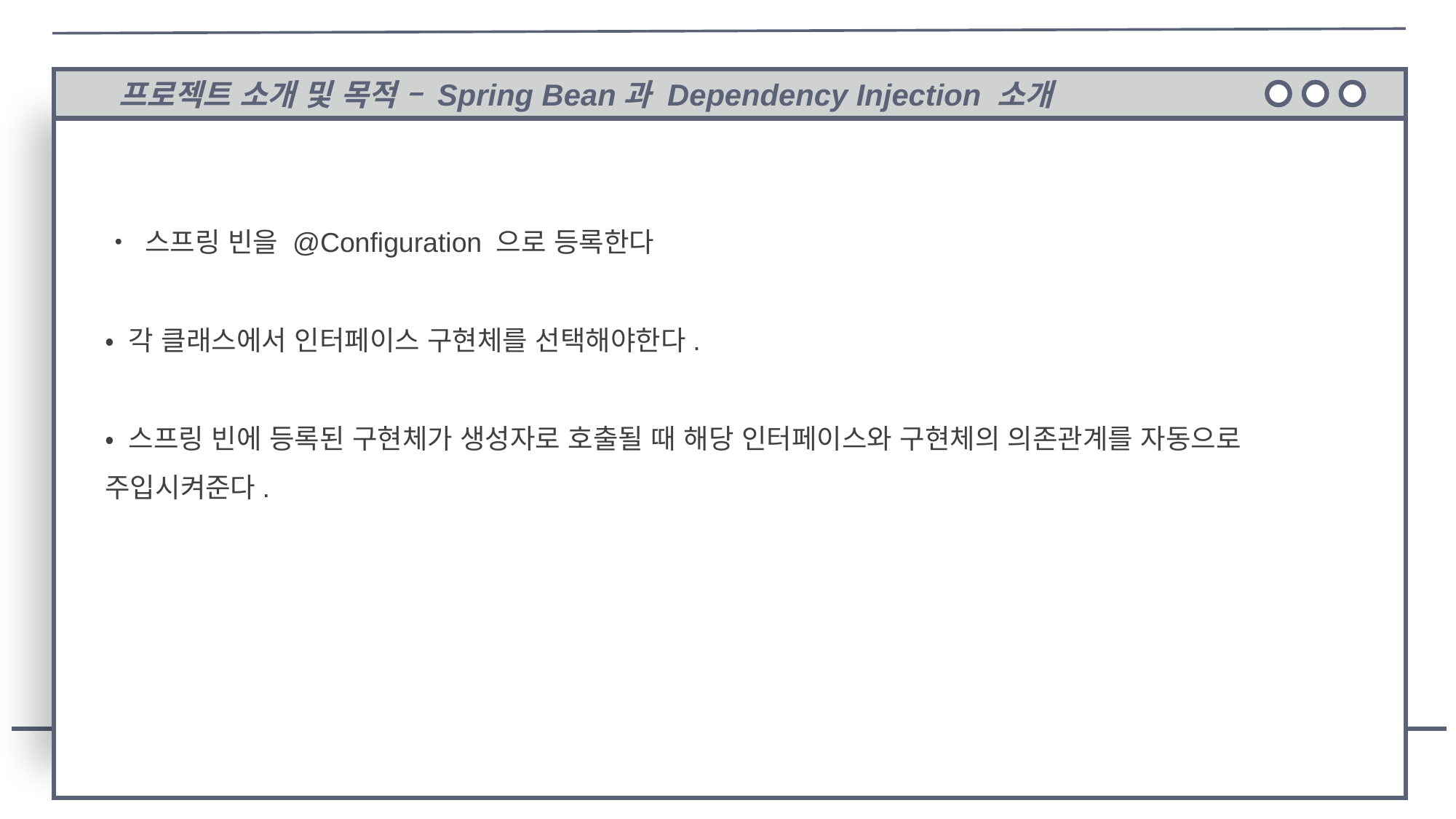

프로젝트 소개 및 목적 – Spring Bean과 Dependency Injection 소개

• 스프링 빈을 @Configuration 으로 등록한다

• 각 클래스에서 인터페이스 구현체를 선택해야한다.

• 스프링 빈에 등록된 구현체가 생성자로 호출될 때 해당 인터페이스와 구현체의 의존관계를 자동으로 주입시켜준다.